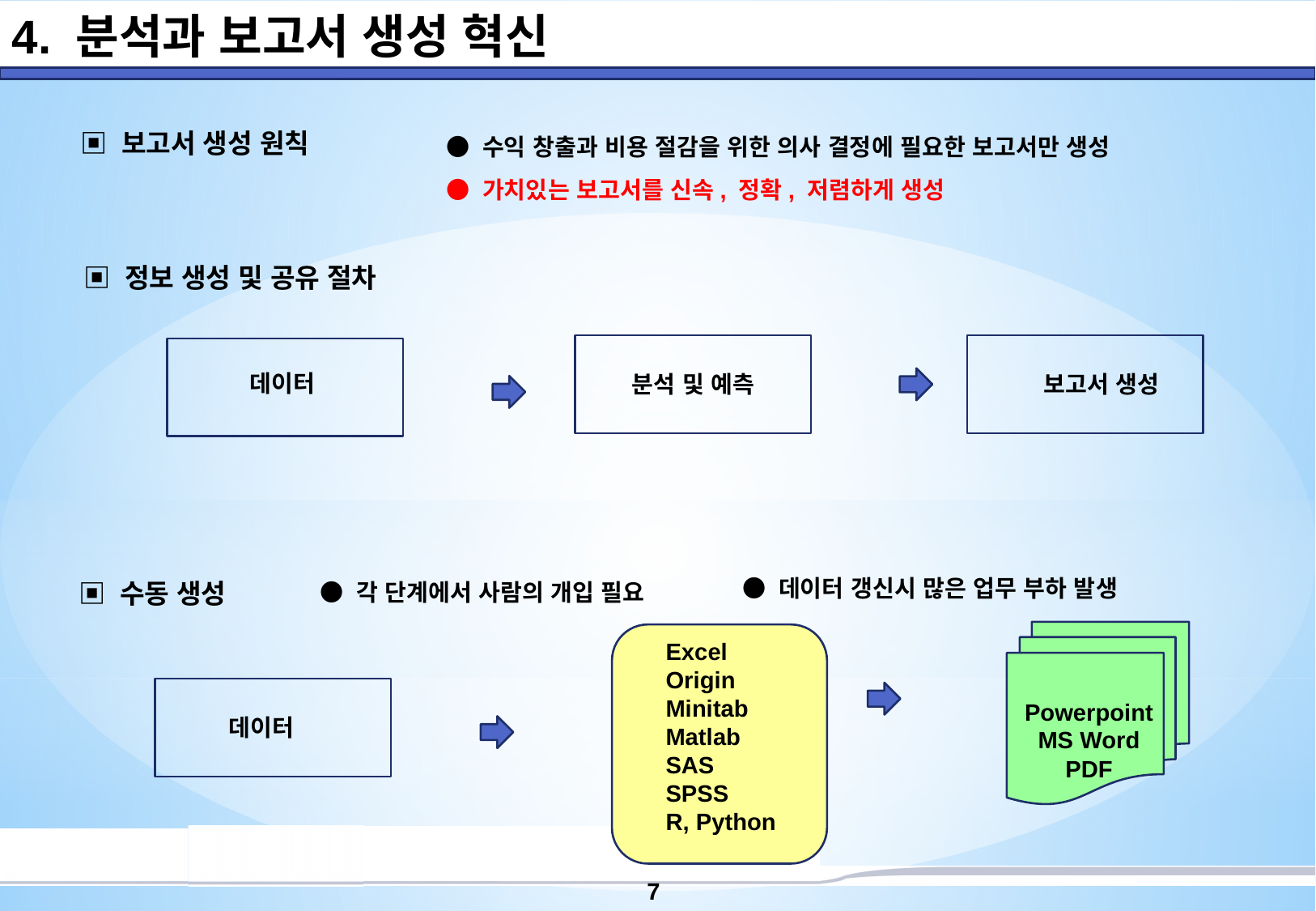

4. 분석과 보고서 생성 혁신

● 수익 창출과 비용 절감을 위한 의사 결정에 필요한 보고서만 생성
● 가치있는 보고서를 신속, 정확, 저렴하게 생성
▣ 보고서 생성 원칙
▣ 정보 생성 및 공유 절차

데이터
보고서 생성
분석 및 예측

● 데이터 갱신시 많은 업무 부하 발생
▣ 수동 생성
● 각 단계에서 사람의 개입 필요

Excel
Origin
Minitab
Matlab
SAS
SPSS
R, Python

Powerpoint
MS Word
PDF
데이터